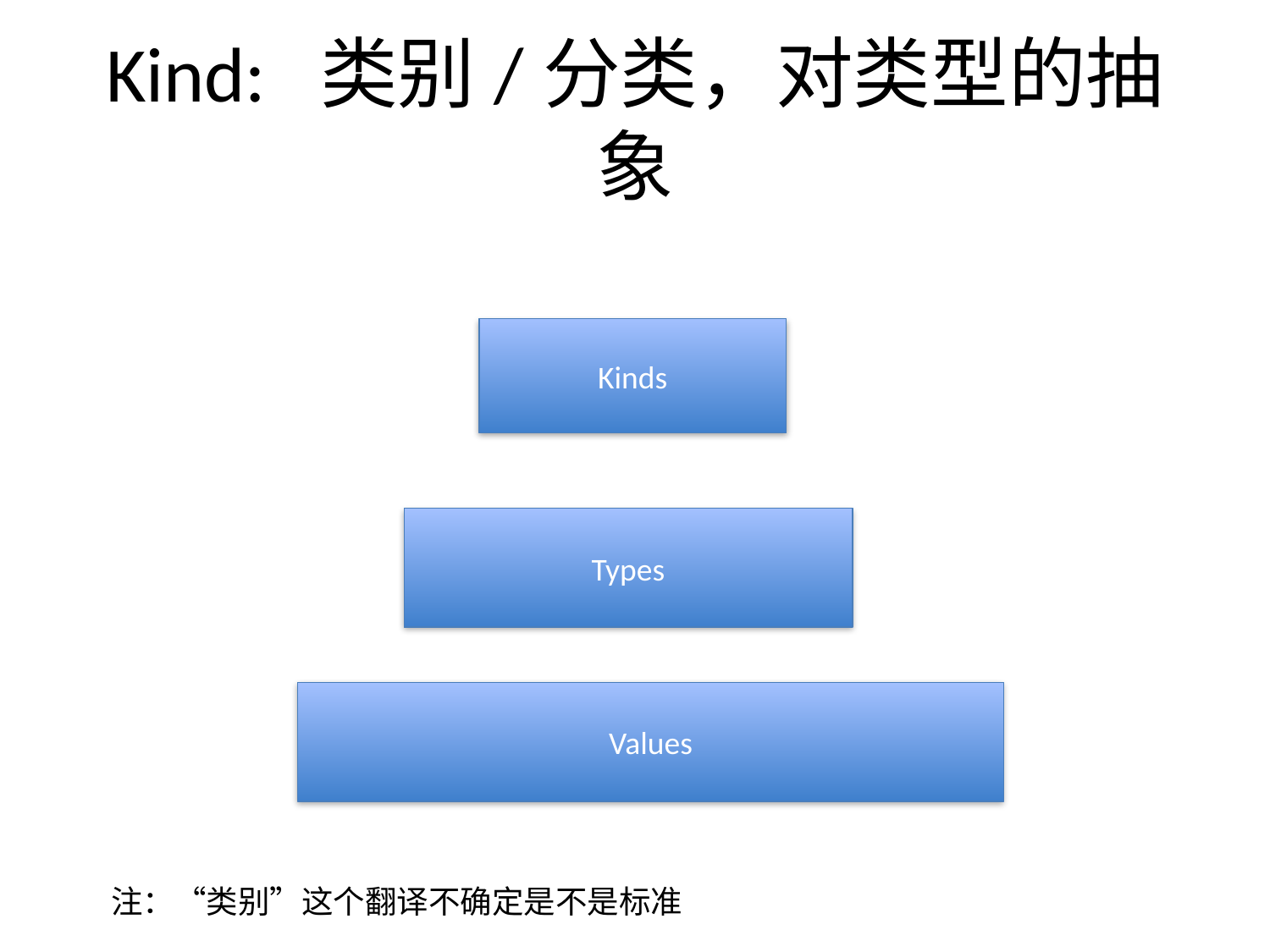

# Kind:  类别/分类，对类型的抽象
Kinds
Types
Values
注：“类别”这个翻译不确定是不是标准